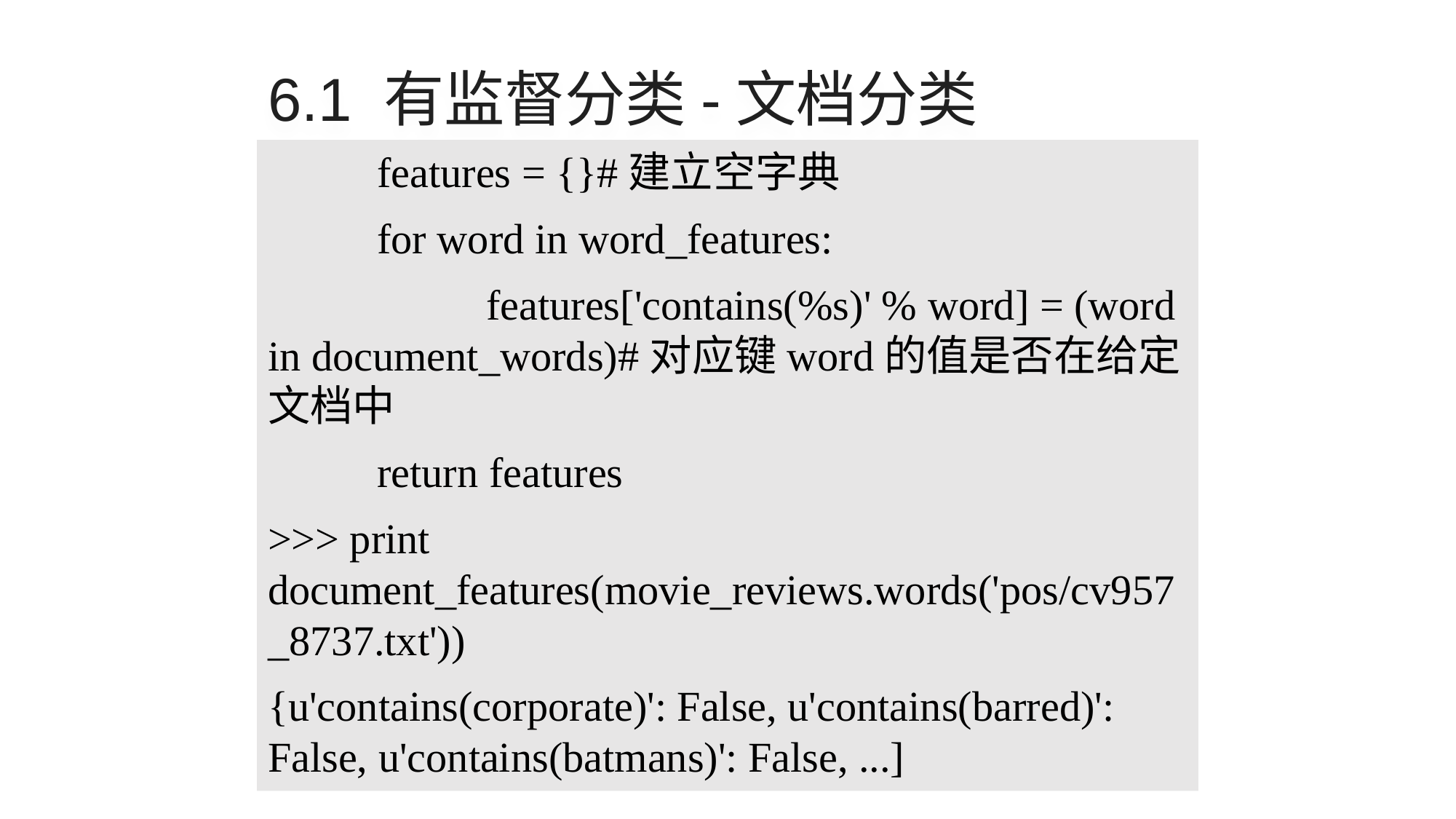

# 6.1 有监督分类-文档分类
	features = {}#建立空字典
	for word in word_features:
		features['contains(%s)' % word] = (word in document_words)#对应键word的值是否在给定文档中
	return features
>>> print document_features(movie_reviews.words('pos/cv957_8737.txt'))
{u'contains(corporate)': False, u'contains(barred)': False, u'contains(batmans)': False, ...]